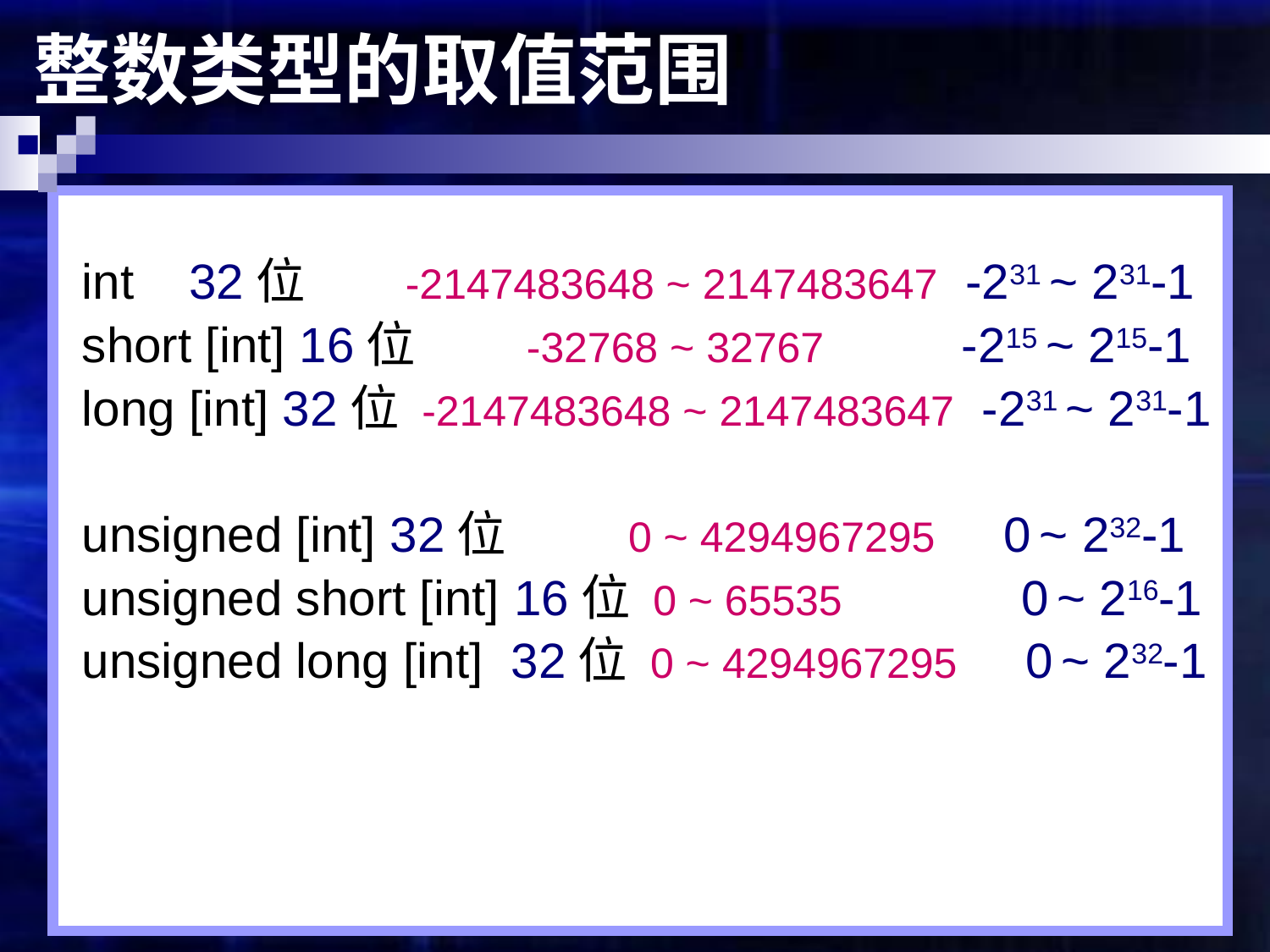

# 整数类型的取值范围
int    32位        -2147483648 ~ 2147483647  -231 ~ 231-1
short [int] 16位         -32768 ~ 32767          -215 ~ 215-1
long [int] 32位 -2147483648 ~ 2147483647  -231 ~ 231-1

unsigned [int] 32位          0 ~ 4294967295     0 ~ 232-1
unsigned short [int] 16位 0 ~ 65535             0 ~ 216-1
unsigned long [int]  32位 0 ~ 4294967295     0 ~ 232-1